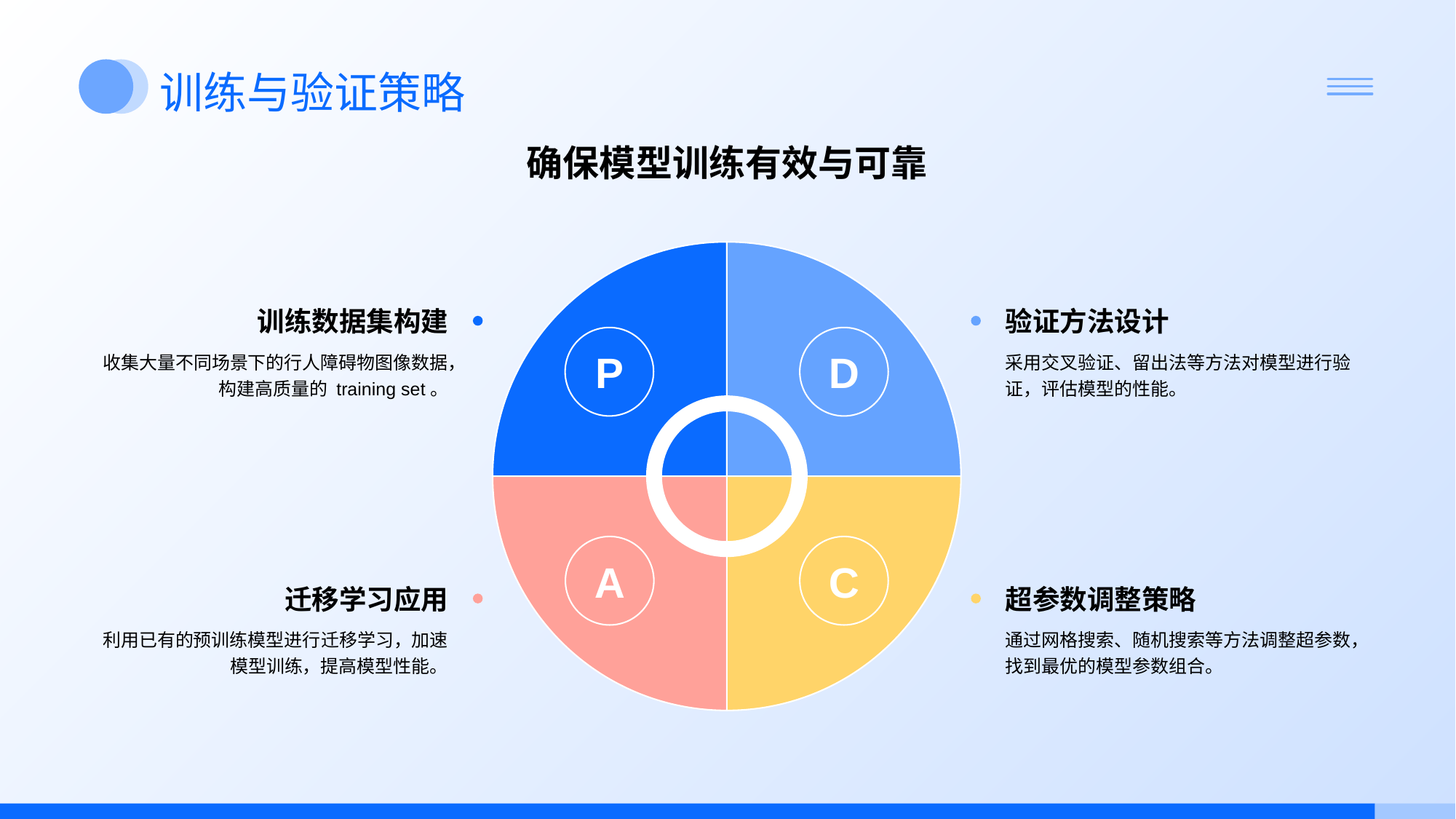

# 训练与验证策略
确保模型训练有效与可靠

训练数据集构建

P
收集大量不同场景下的行人障碍物图像数据，构建高质量的 training set。

验证方法设计

D
采用交叉验证、留出法等方法对模型进行验证，评估模型的性能。

A
迁移学习应用

利用已有的预训练模型进行迁移学习，加速模型训练，提高模型性能。

C
超参数调整策略

通过网格搜索、随机搜索等方法调整超参数，找到最优的模型参数组合。